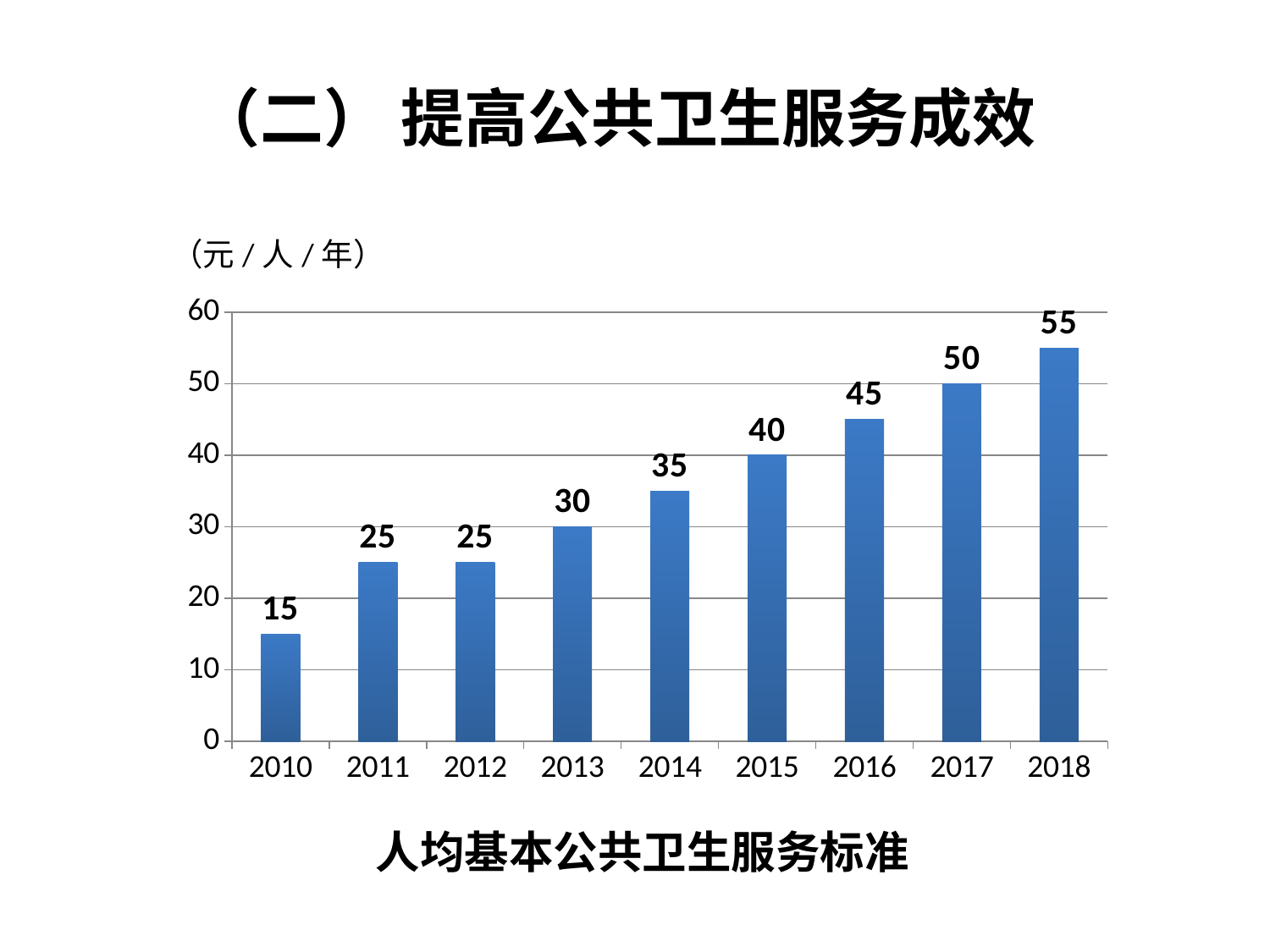

# （二） 提高公共卫生服务成效
（元/人/年）

### Chart

| Category | 15 |
|---|---|
| 2010 | 15.0 |
| 2011 | 25.0 |
| 2012 | 25.0 |
| 2013 | 30.0 |
| 2014 | 35.0 |
| 2015 | 40.0 |
| 2016 | 45.0 |
| 2017 | 50.0 |
| 2018 | 55.0 |
人均基本公共卫生服务标准